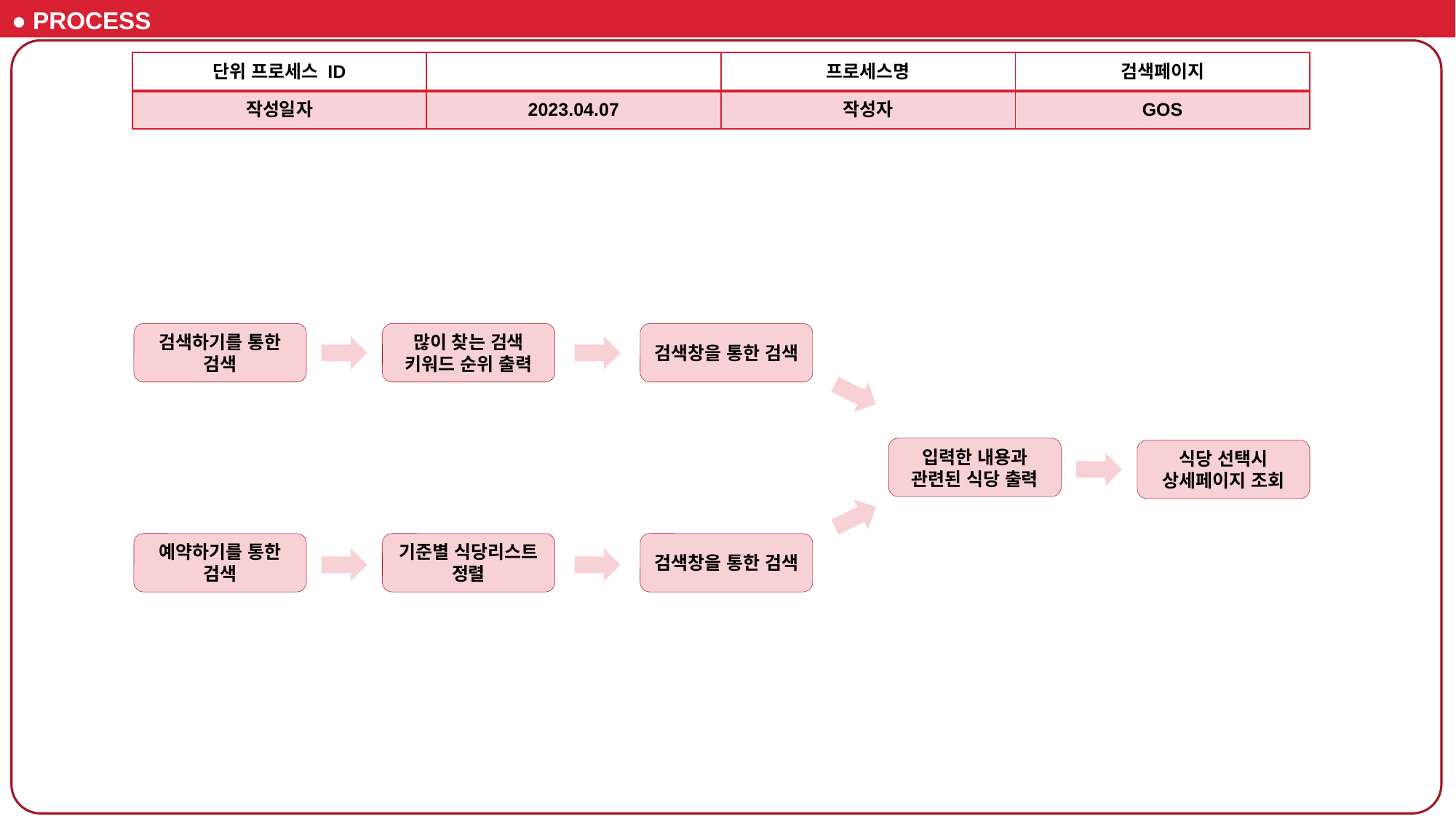

● PROCESS

| 단위 프로세스 ID |  | 프로세스명 | 검색페이지 |
| --- | --- | --- | --- |
| 작성일자 | 2023.04.07 | 작성자 | GOS |
검색하기를 통한 검색
많이 찾는 검색 키워드 순위 출력
검색창을 통한 검색

입력한 내용과 관련된 식당 출력
식당 선택시 상세페이지 조회

예약하기를 통한 검색
기준별 식당리스트 정렬
검색창을 통한 검색